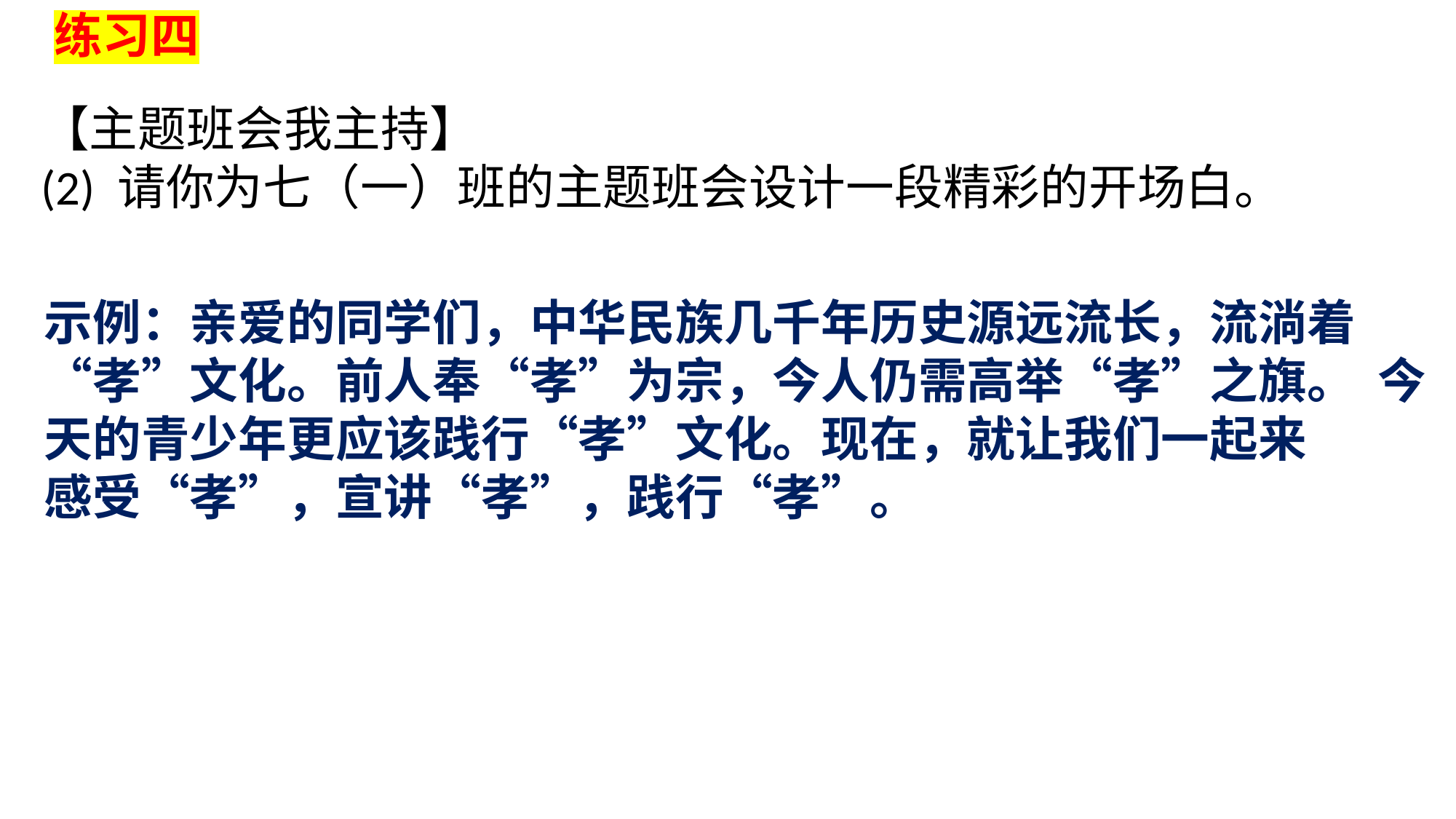

练习四

【主题班会我主持】
(2) 请你为七（一）班的主题班会设计一段精彩的开场白。
示例：亲爱的同学们，中华民族几千年历史源远流长，流淌着 “孝”文化。前人奉“孝”为宗，今人仍需高举“孝”之旗。  今天的青少年更应该践行“孝”文化。现在，就让我们一起来          感受“孝”，宣讲“孝”，践行“孝”。